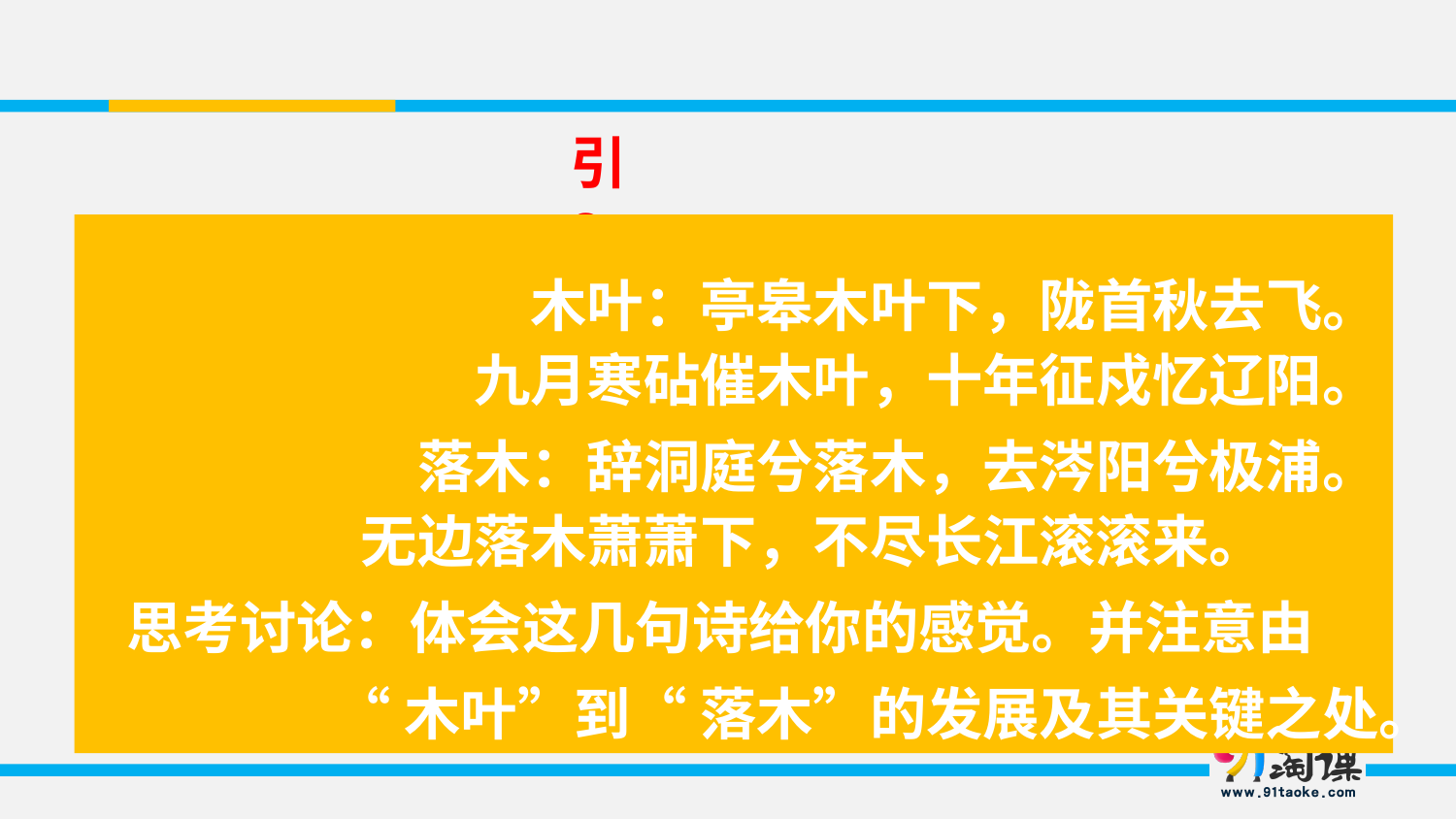

引 2：
木叶：亭皋木叶下，陇首秋去飞。
　　    九月寒砧催木叶，十年征戍忆辽阳。
落木：辞洞庭兮落木，去涔阳兮极浦。
　　    无边落木萧萧下，不尽长江滚滚来。
思考讨论：体会这几句诗给你的感觉。并注意由
                “木叶”到“ 落木”的发展及其关键之处。